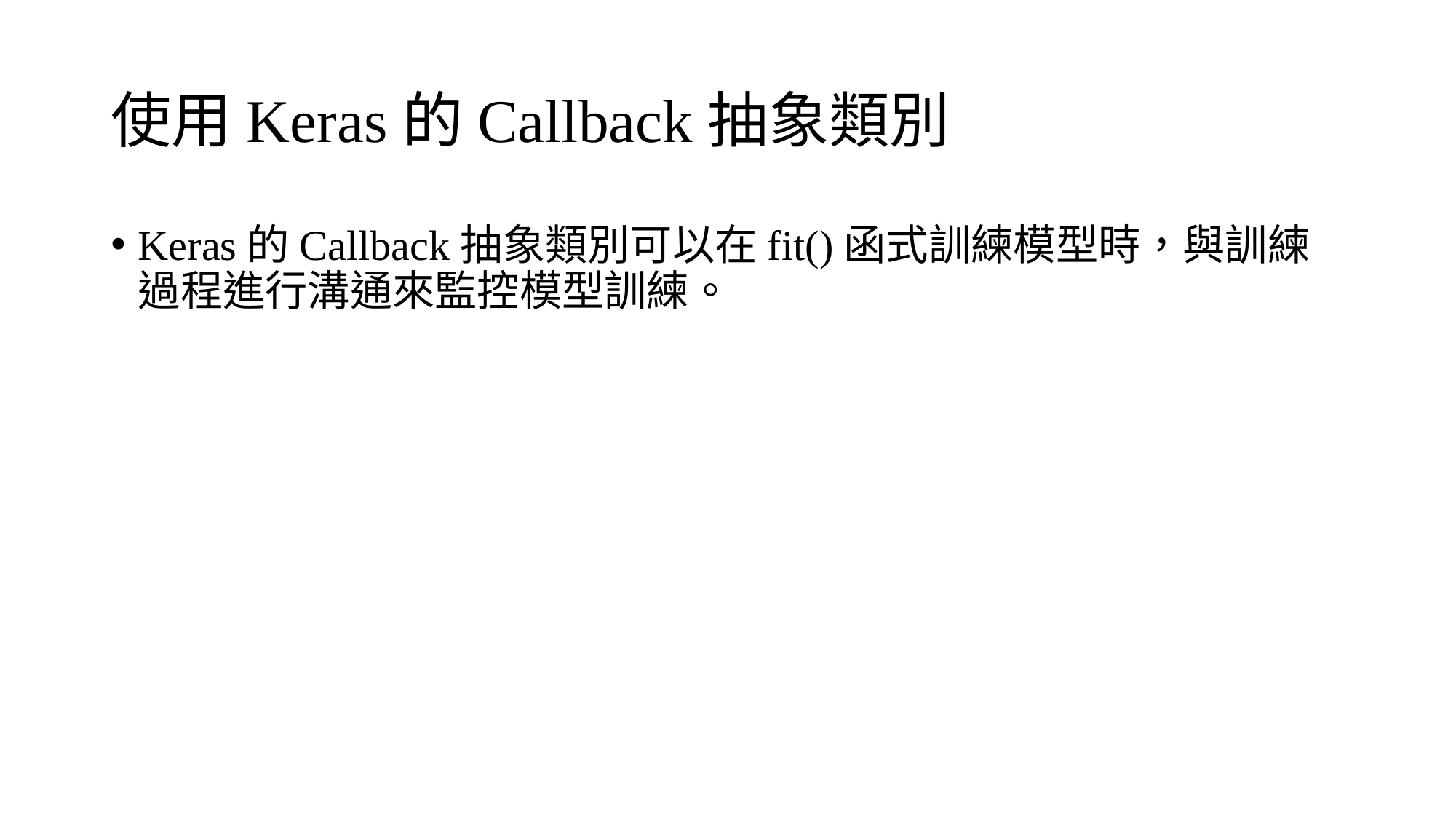

# 使用Keras的Callback抽象類別
Keras的Callback抽象類別可以在fit()函式訓練模型時，與訓練過程進行溝通來監控模型訓練。